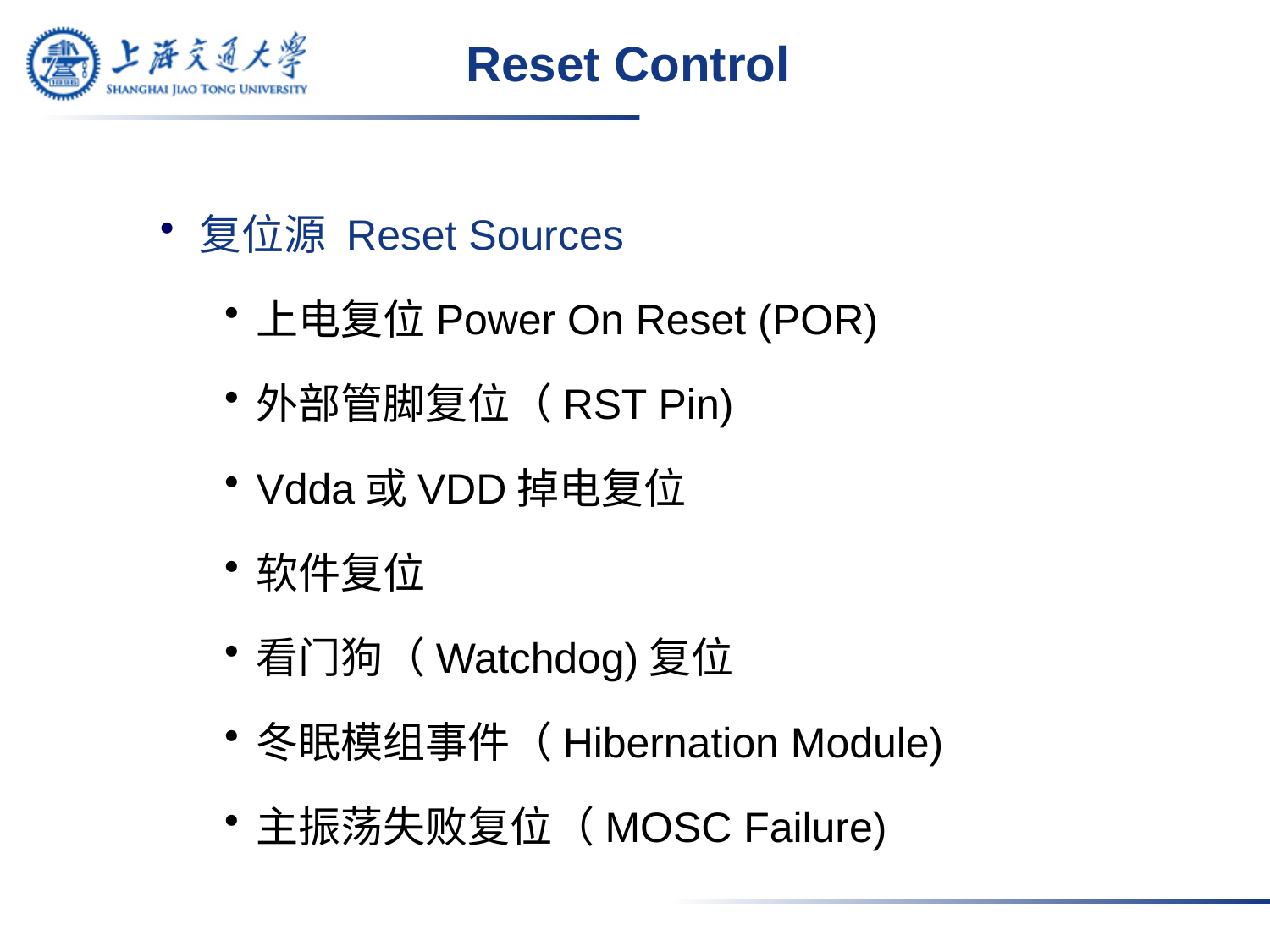

# Reset Control
复位源 Reset Sources
上电复位Power On Reset (POR)
外部管脚复位（RST Pin)
Vdda或VDD掉电复位
软件复位
看门狗（Watchdog)复位
冬眠模组事件（Hibernation Module)
主振荡失败复位（MOSC Failure)